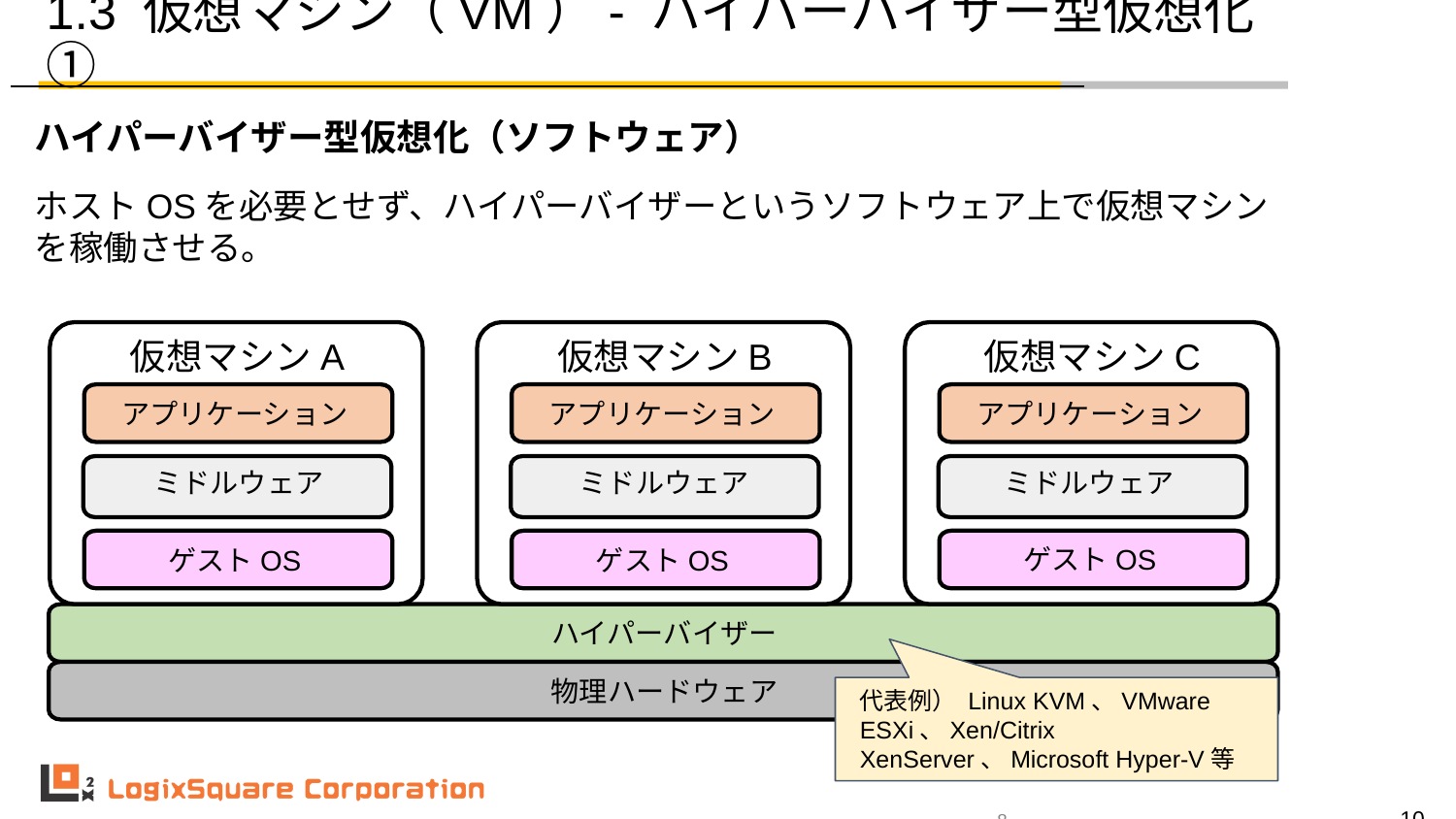

# 1.3 仮想マシン（VM）- ハイパーバイザー型仮想化①

ハイパーバイザー型仮想化（ソフトウェア）
ホストOSを必要とせず、ハイパーバイザーというソフトウェア上で仮想マシンを稼働させる。

仮想マシンA
仮想マシンB
仮想マシンC

アプリケーション
アプリケーション
アプリケーション

ゲストOS
ゲストOS
ゲストOS
ハイパーバイザー
物理ハードウェア

ミドルウェア
ミドルウェア
ミドルウェア
代表例） Linux KVM、VMware ESXi、Xen/Citrix XenServer、Microsoft Hyper-V等
10
8